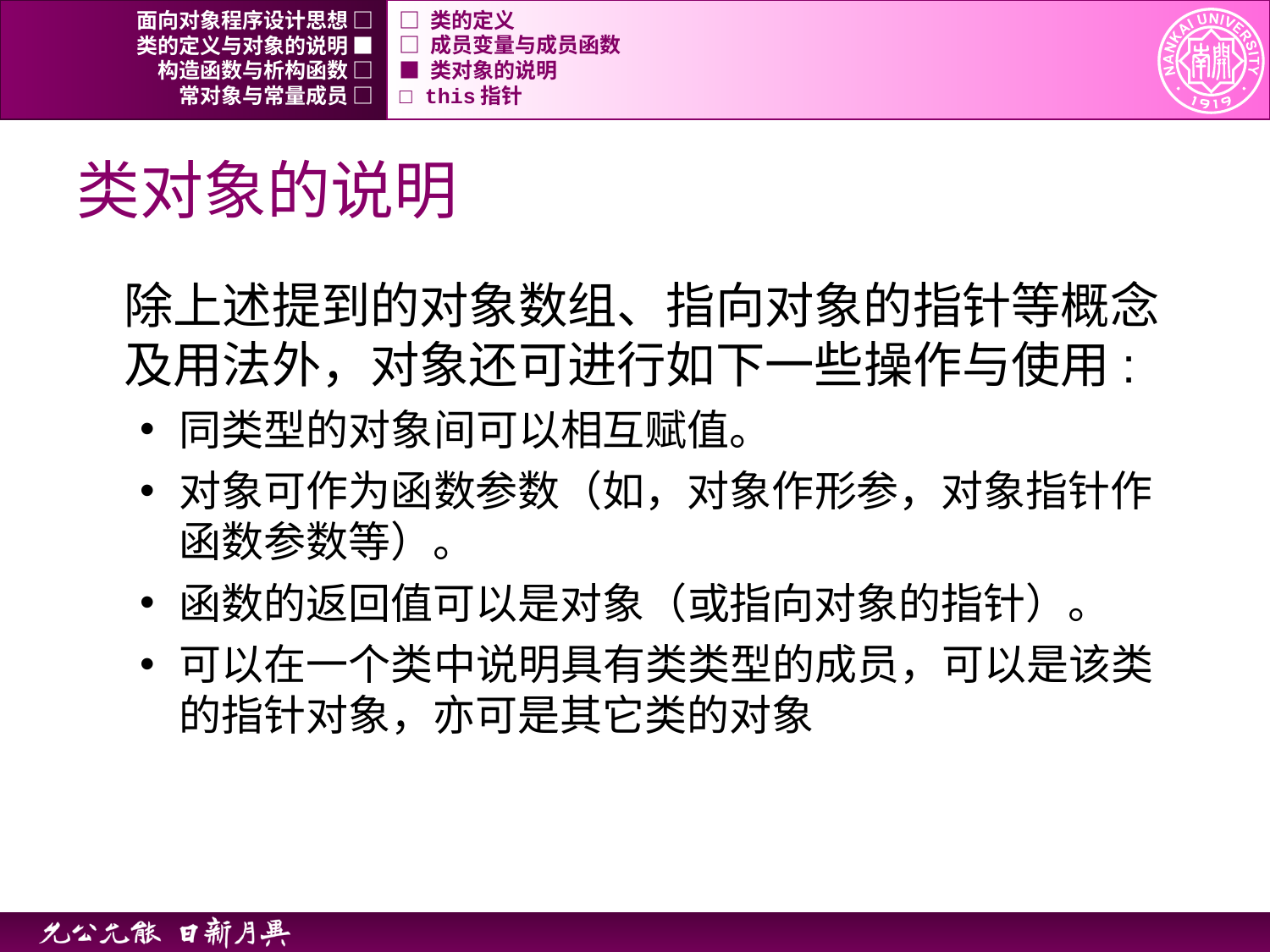

面向对象程序设计思想 □
□ 类的定义
类的定义与对象的说明 ■
□ 成员变量与成员函数
构造函数与析构函数 □
■ 类对象的说明
常对象与常量成员 □

□ this指针
# 类对象的说明
除上述提到的对象数组、指向对象的指针等概念及用法外，对象还可进行如下一些操作与使用:
同类型的对象间可以相互赋值。
对象可作为函数参数（如，对象作形参，对象指针作函数参数等）。
函数的返回值可以是对象（或指向对象的指针）。
可以在一个类中说明具有类类型的成员，可以是该类的指针对象，亦可是其它类的对象